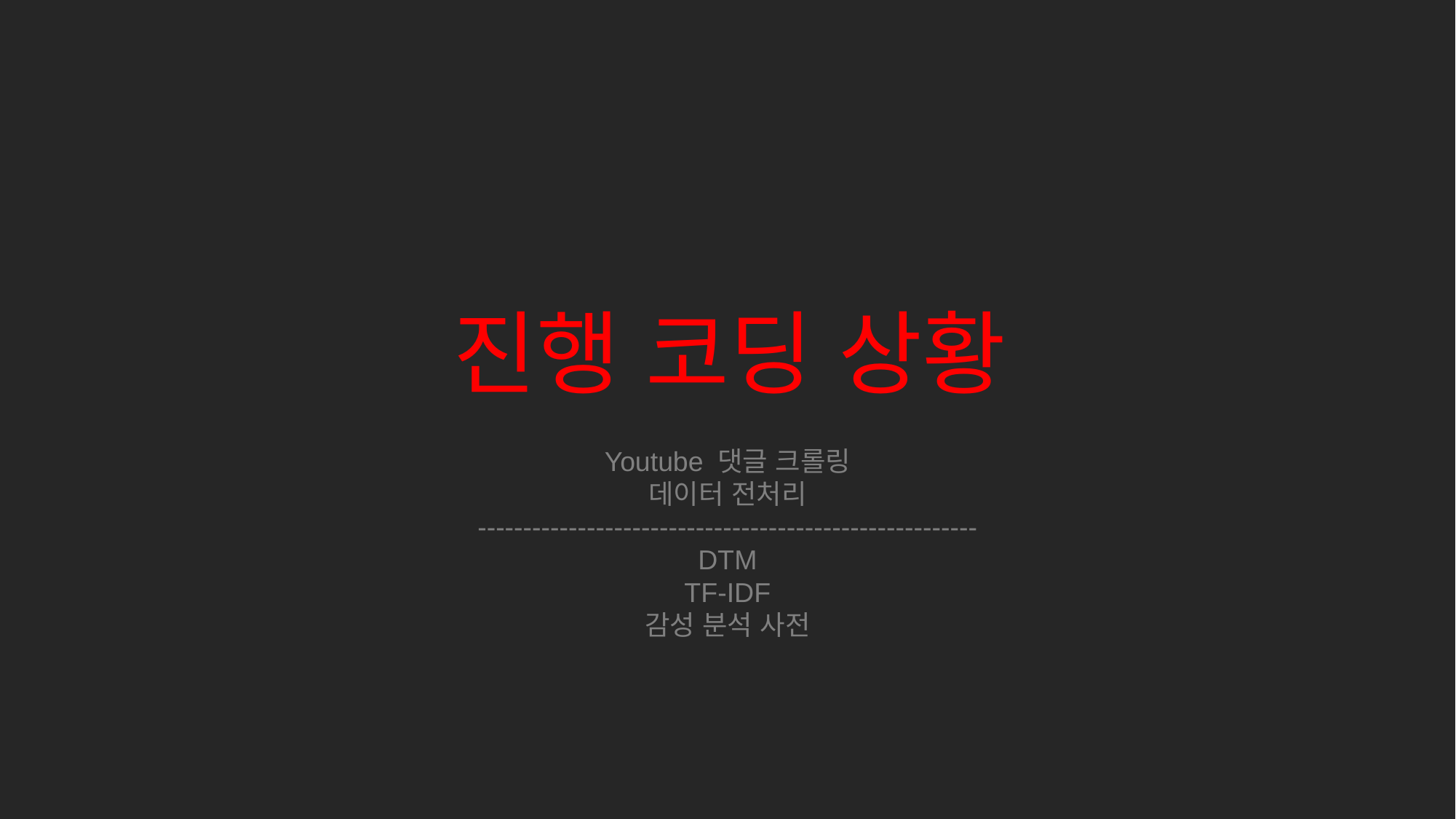

진행 코딩 상황
Youtube 댓글 크롤링
데이터 전처리
-------------------------------------------------------
DTM
TF-IDF
감성 분석 사전